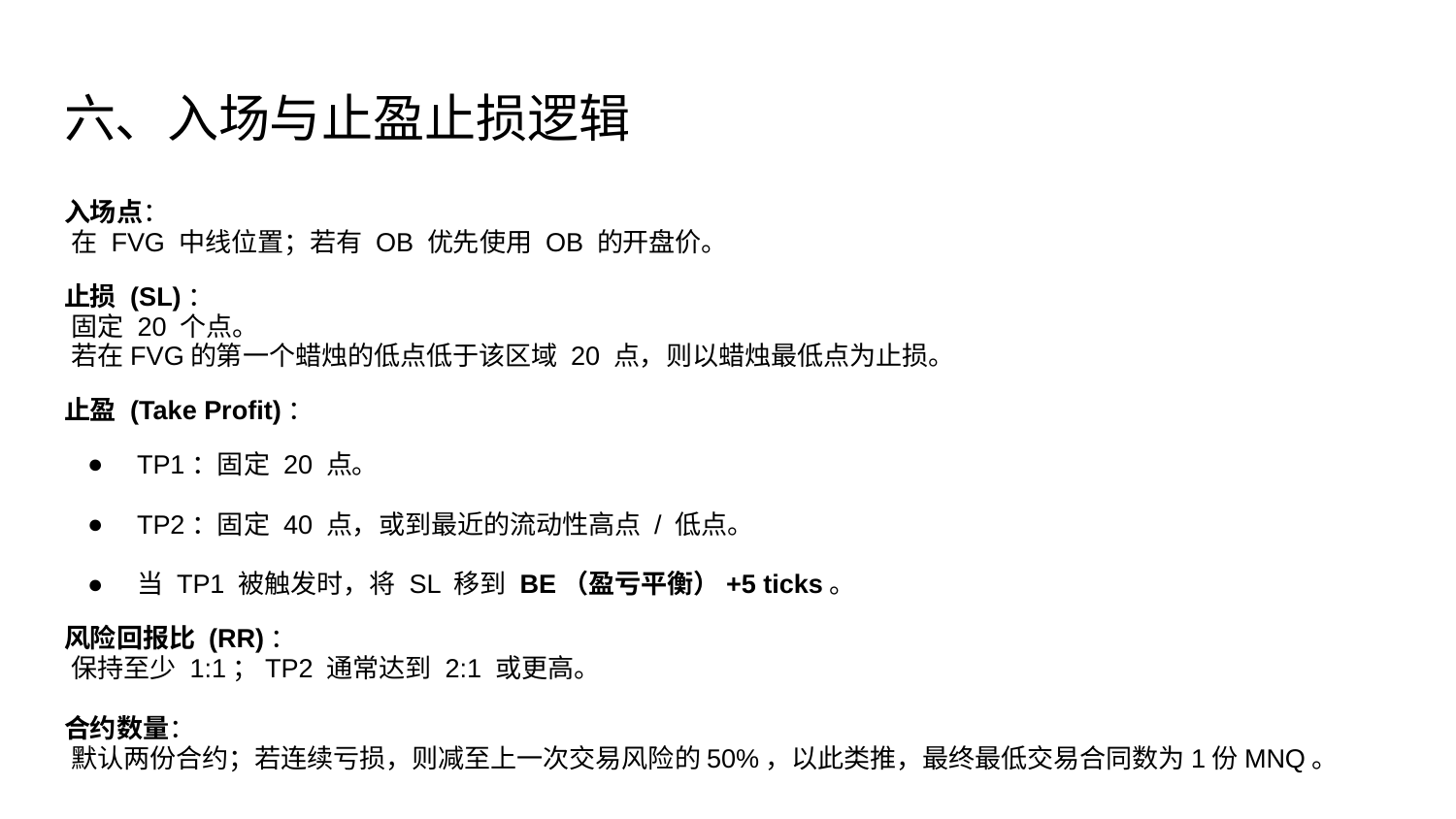

# 六、入场与止盈止损逻辑
入场点：
 在 FVG 中线位置；若有 OB 优先使用 OB 的开盘价。
止损 (SL)：
 固定 20 个点。
 若在FVG的第一个蜡烛的低点低于该区域 20 点，则以蜡烛最低点为止损。
止盈 (Take Profit)：
TP1：固定 20 点。
TP2：固定 40 点，或到最近的流动性高点 / 低点。
当 TP1 被触发时，将 SL 移到 BE（盈亏平衡）+5 ticks。
风险回报比 (RR)：
 保持至少 1:1；TP2 通常达到 2:1 或更高。
合约数量：
 默认两份合约；若连续亏损，则减至上一次交易风险的50%，以此类推，最终最低交易合同数为1份MNQ。